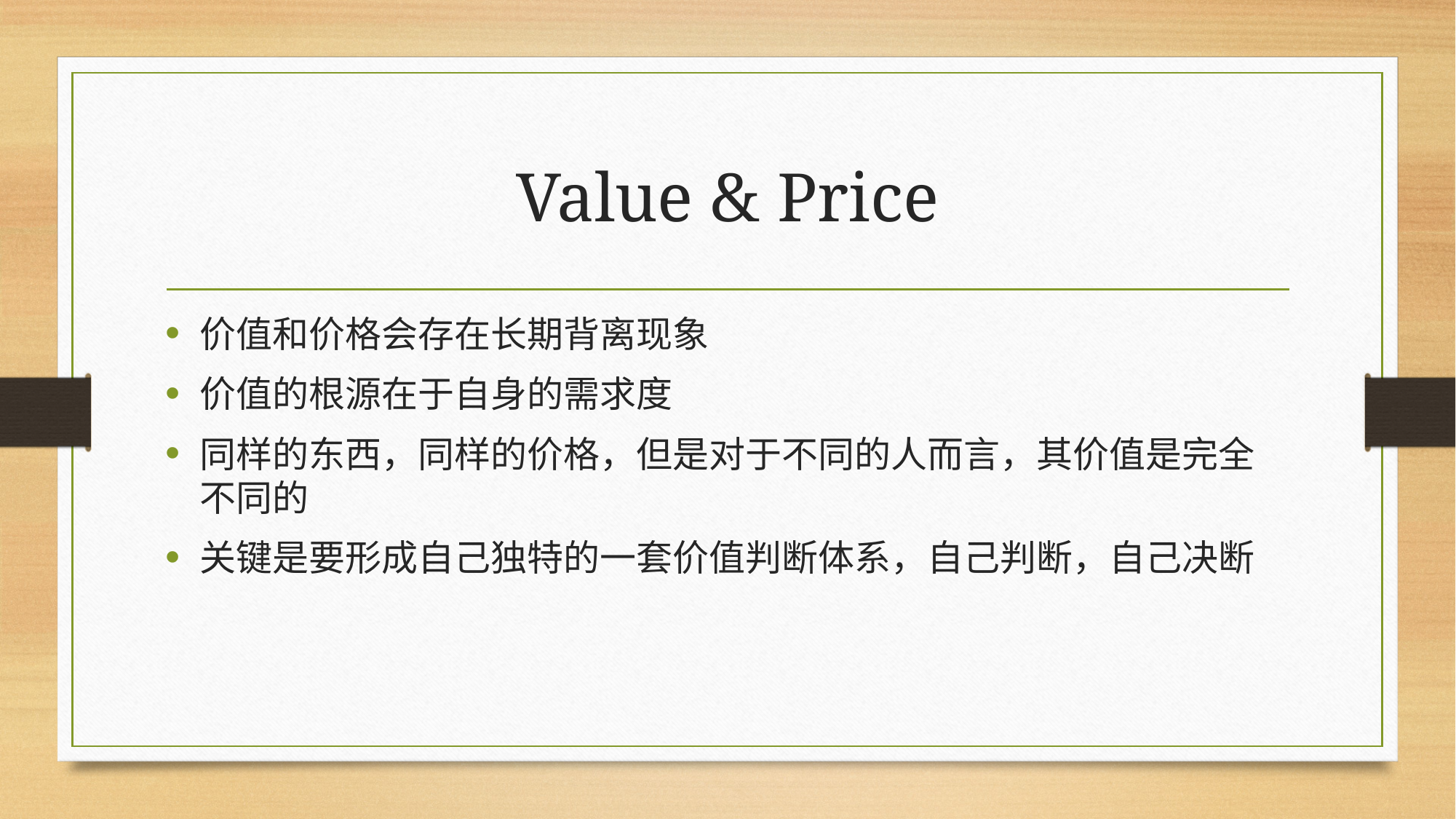

# Value & Price
价值和价格会存在长期背离现象
价值的根源在于自身的需求度
同样的东西，同样的价格，但是对于不同的人而言，其价值是完全不同的
关键是要形成自己独特的一套价值判断体系，自己判断，自己决断